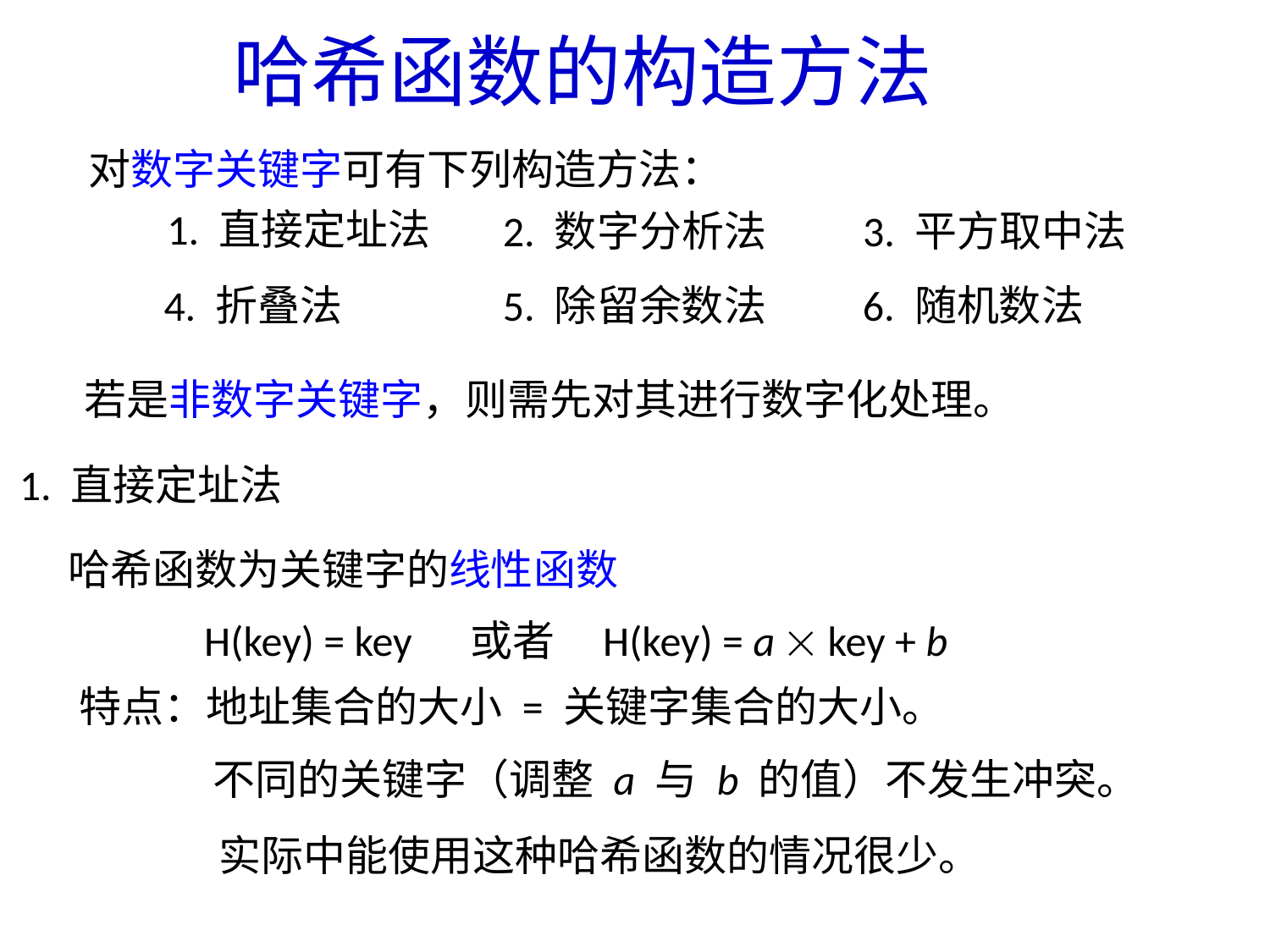

哈希函数的构造方法
        对数字关键字可有下列构造方法：
1. 直接定址法
2. 数字分析法
3. 平方取中法
4. 折叠法
5. 除留余数法
6. 随机数法
        若是非数字关键字，则需先对其进行数字化处理。
1. 直接定址法
哈希函数为关键字的线性函数
 H(key) = key     或者    H(key) = a × key + b
        特点：地址集合的大小 = 关键字集合的大小。
                    不同的关键字（调整 a 与 b 的值）不发生冲突。
                    实际中能使用这种哈希函数的情况很少。